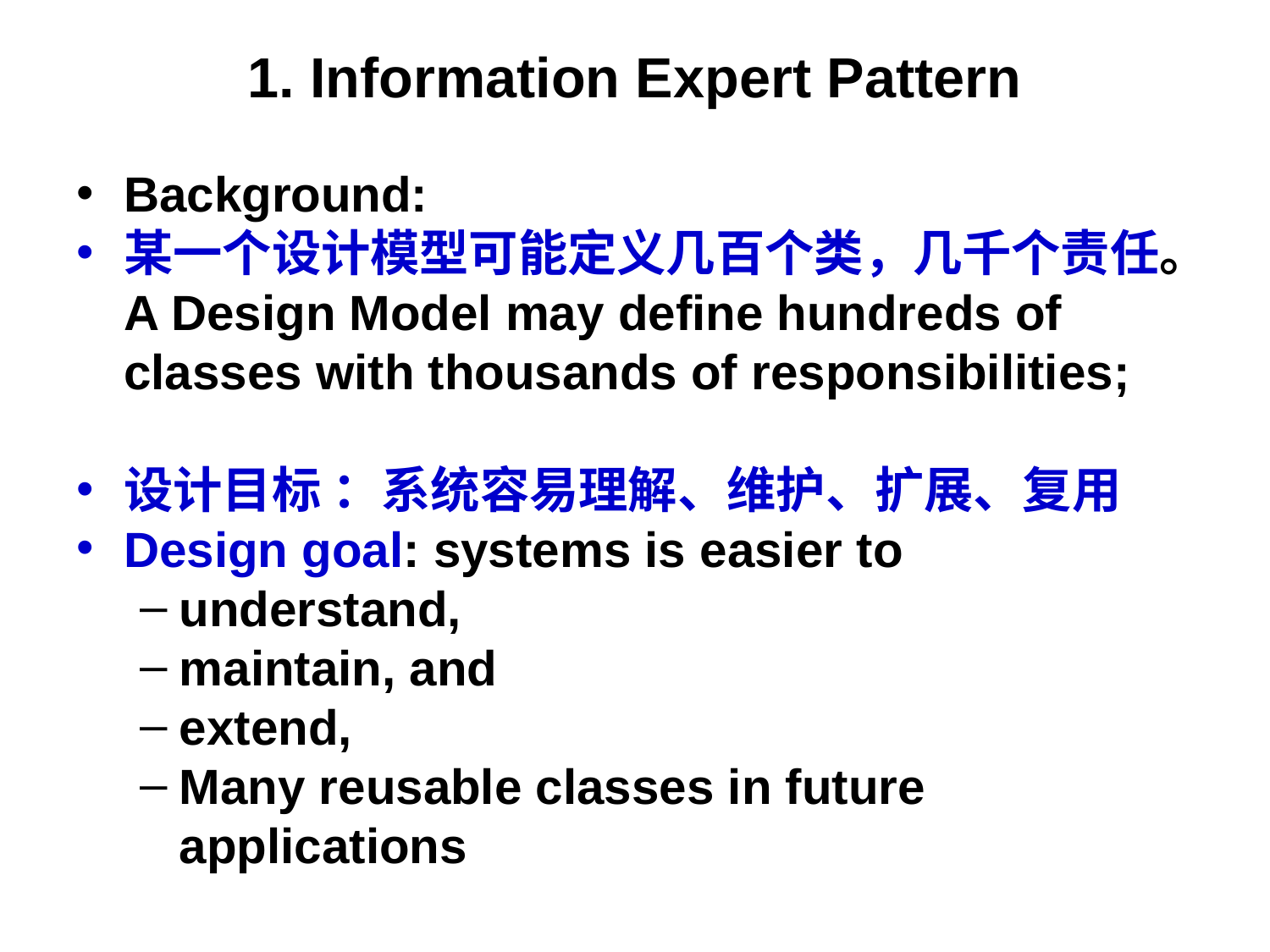

# 1. Information Expert Pattern
Background:
某一个设计模型可能定义几百个类，几千个责任。A Design Model may define hundreds of classes with thousands of responsibilities;

设计目标 ：系统容易理解、维护、扩展、复用
Design goal: systems is easier to
understand,
maintain, and
extend,
Many reusable classes in future applications